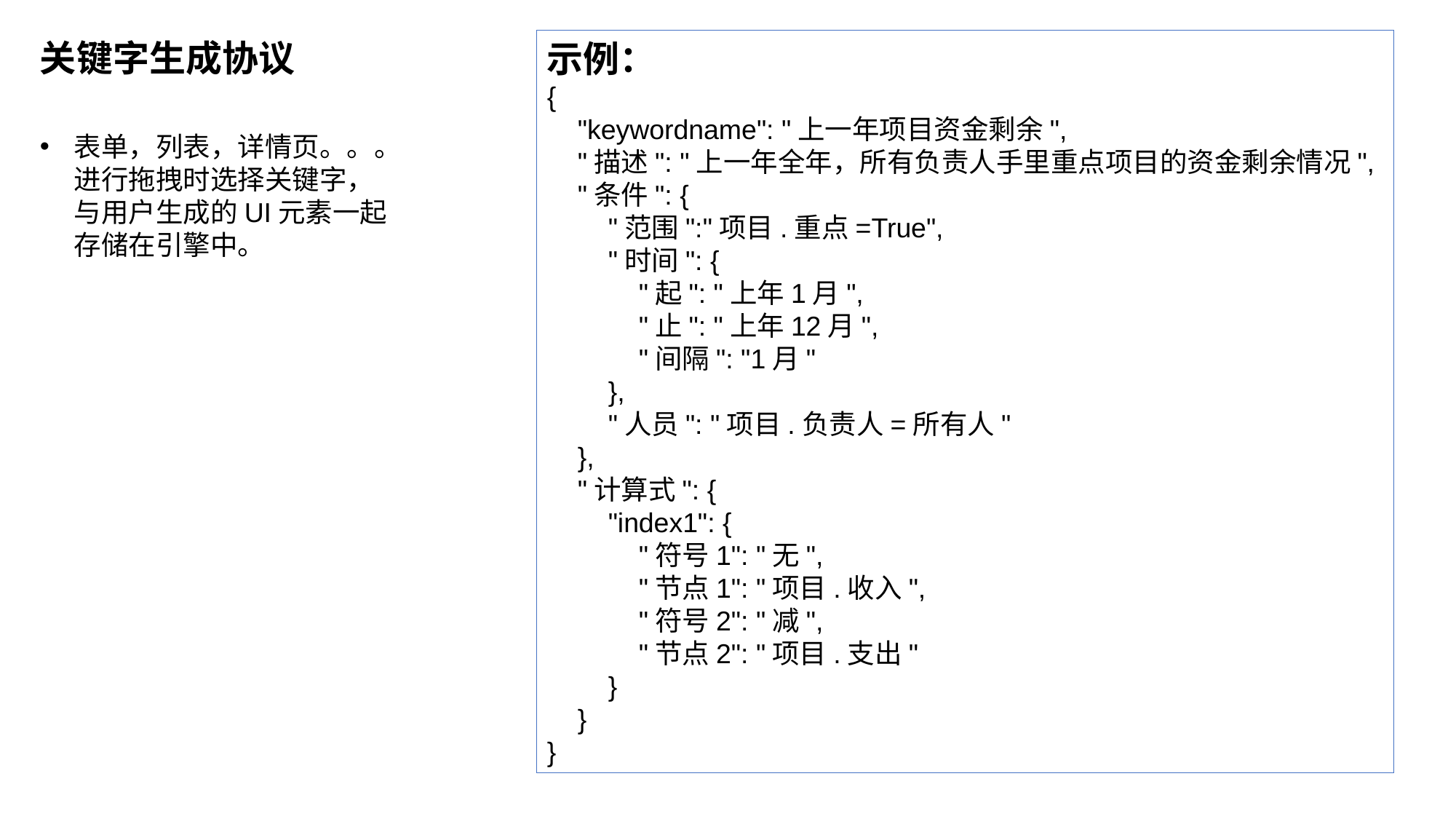

关键字生成协议
示例：
{
    "keywordname": "上一年项目资金剩余",
    "描述": "上一年全年，所有负责人手里重点项目的资金剩余情况",
    "条件": {
        "范围":"项目.重点=True",
        "时间": {
            "起": "上年1月",
            "止": "上年12月",
            "间隔": "1月"
        },
        "人员": "项目.负责人=所有人"
    },
    "计算式": {
        "index1": {
            "符号1": "无",
            "节点1": "项目.收入",
            "符号2": "减",
            "节点2": "项目.支出"
        }
    }
}
表单，列表，详情页。。。进行拖拽时选择关键字，与用户生成的UI元素一起存储在引擎中。